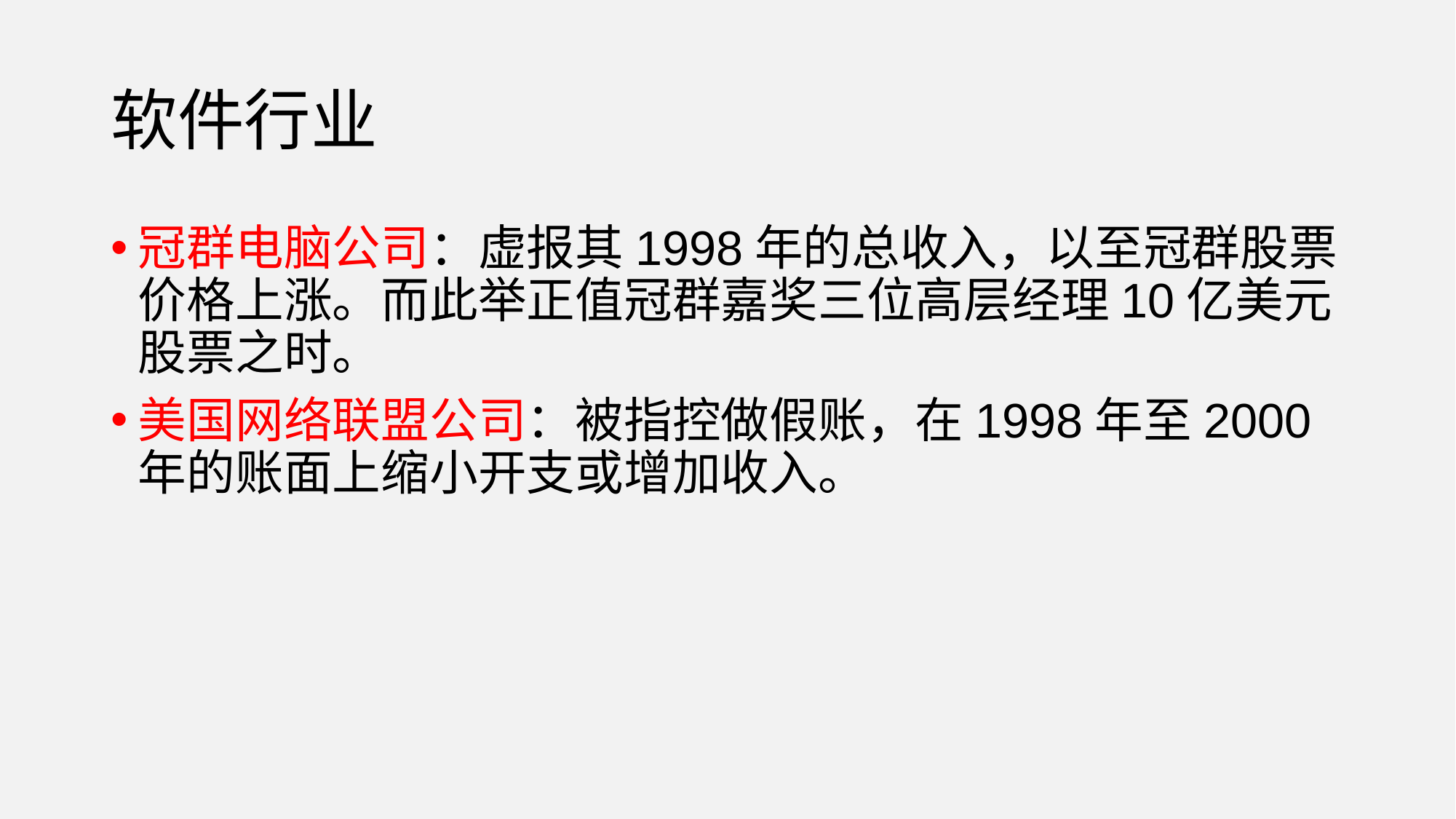

# 软件行业
冠群电脑公司：虚报其1998年的总收入，以至冠群股票价格上涨。而此举正值冠群嘉奖三位高层经理10亿美元股票之时。
美国网络联盟公司：被指控做假账，在1998年至2000年的账面上缩小开支或增加收入。